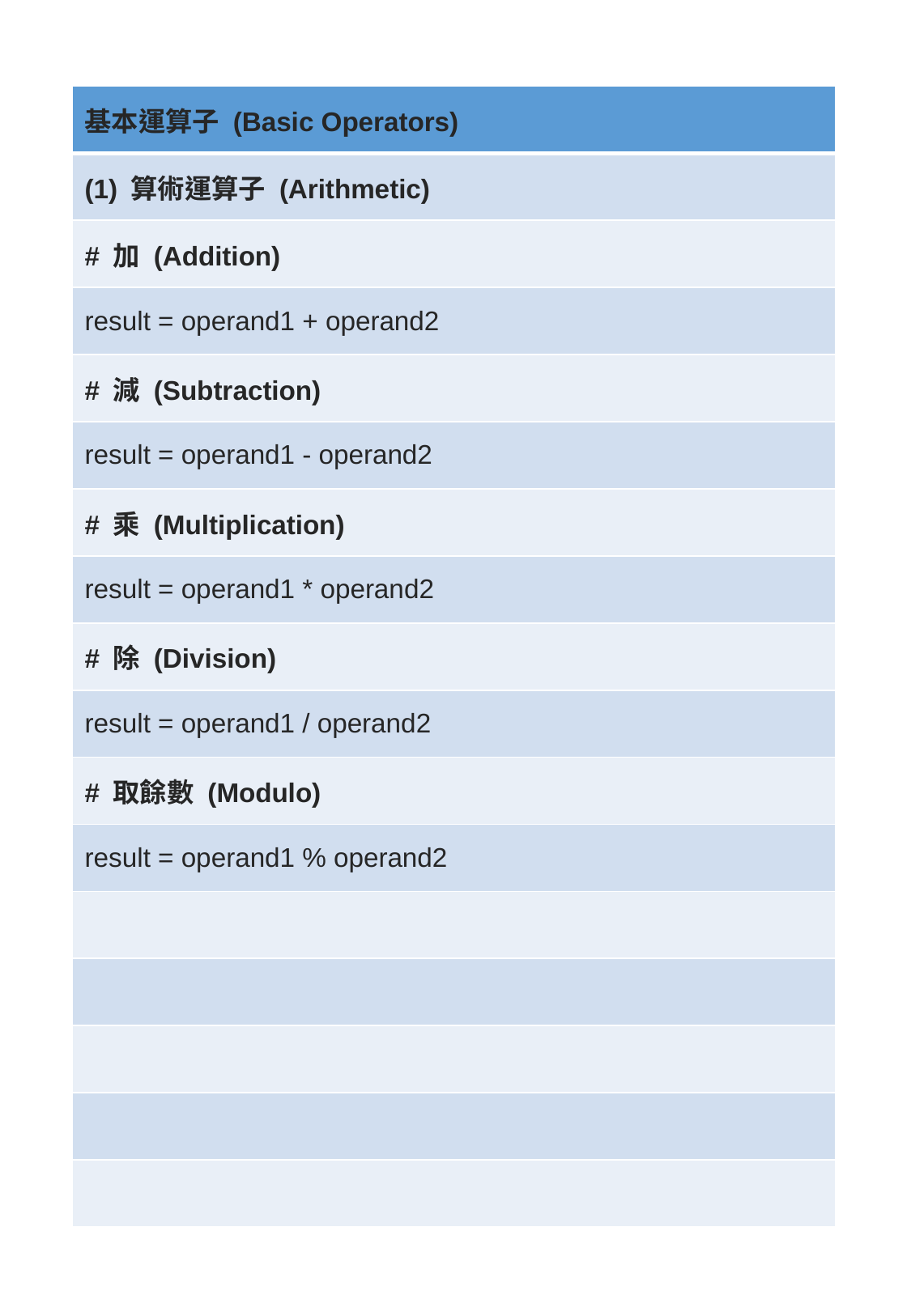

| 基本運算子 (Basic Operators) |
| --- |
| (1) 算術運算子 (Arithmetic) |
| # 加 (Addition) |
| result = operand1 + operand2 |
| # 減 (Subtraction) |
| result = operand1 - operand2 |
| # 乘 (Multiplication) |
| result = operand1 \* operand2 |
| # 除 (Division) |
| result = operand1 / operand2 |
| # 取餘數 (Modulo) |
| result = operand1 % operand2 |
|  |
|  |
|  |
|  |
|  |